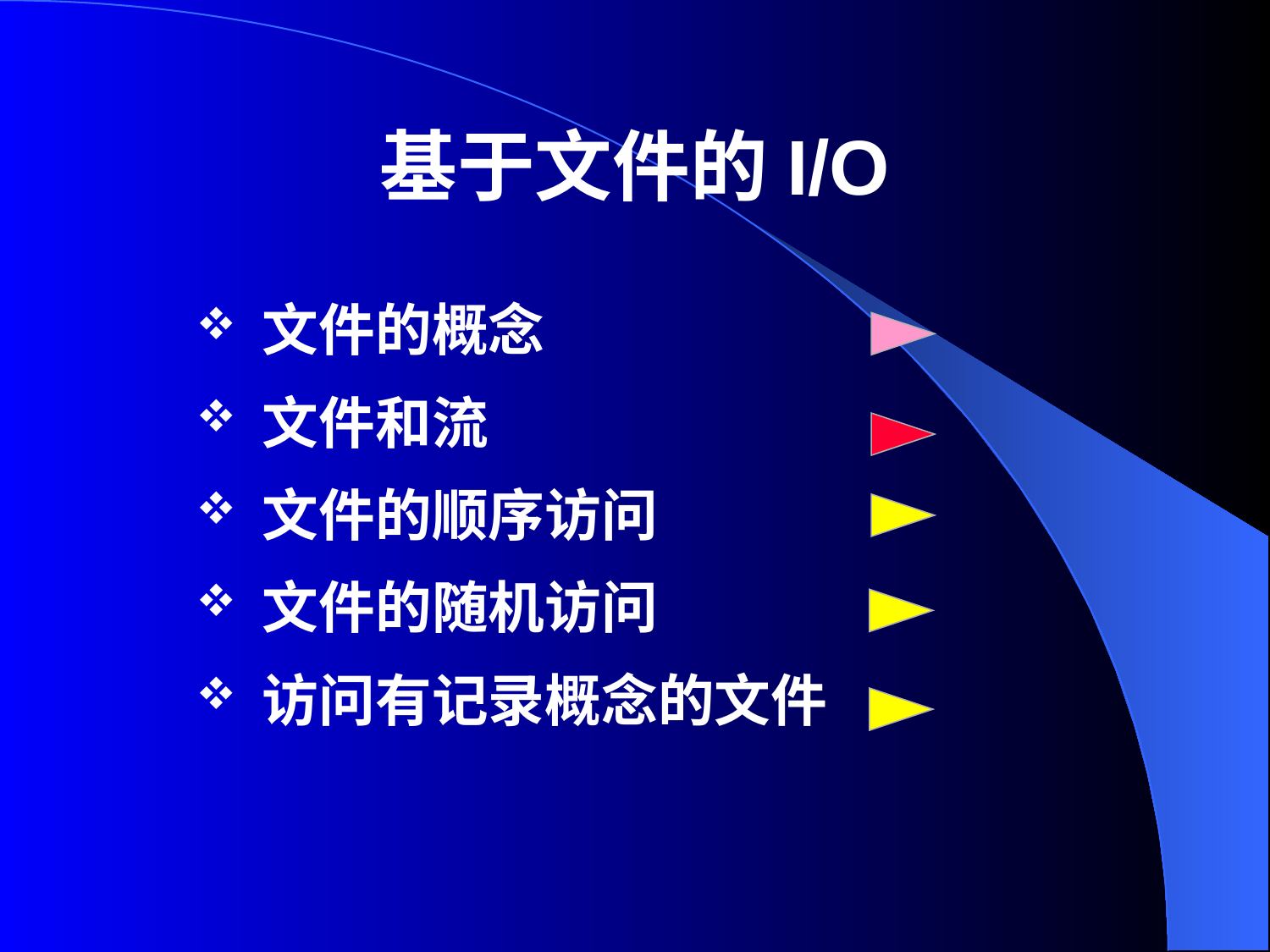

# 基于文件的I/O
文件的概念
文件和流
文件的顺序访问
文件的随机访问
访问有记录概念的文件